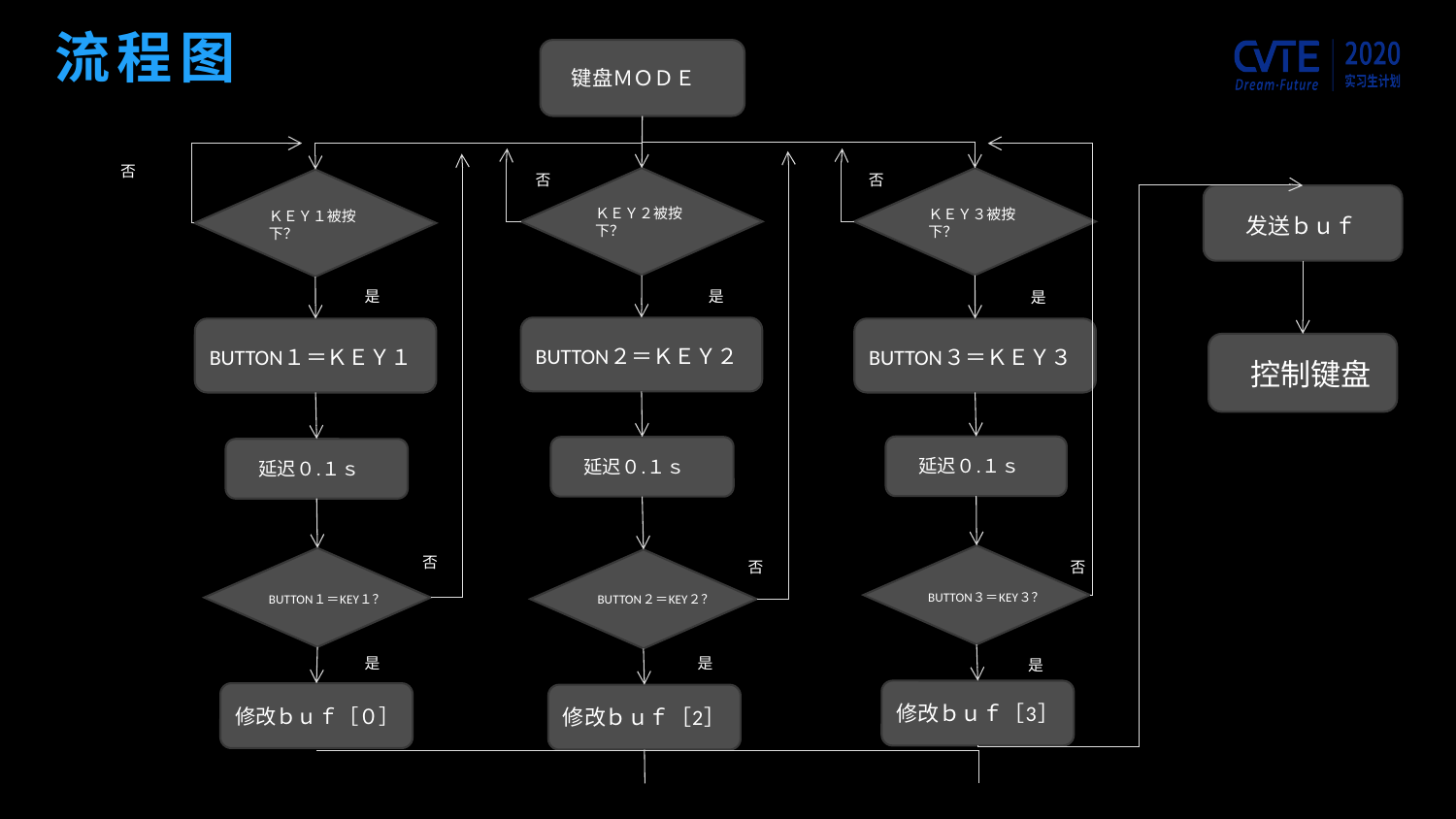

# 流程图

键盘ＭＯＤＥ
否
否
否

ＫＥＹ２被按下？
ＫＥＹ３被按下？
ＫＥＹ１被按下？
发送ｂｕｆ
是
是
是

BUTTON２＝ＫＥＹ２
BUTTON１＝ＫＥＹ１
BUTTON３＝ＫＥＹ３

控制键盘

延迟０.１ｓ
延迟０.１ｓ
延迟０.１ｓ
否

否
否
BUTTON３＝KEY３？
BUTTON１＝KEY１？
BUTTON２＝KEY２？
是
是
是

修改ｂｕｆ［3］
修改ｂｕｆ［０］
修改ｂｕｆ［2］